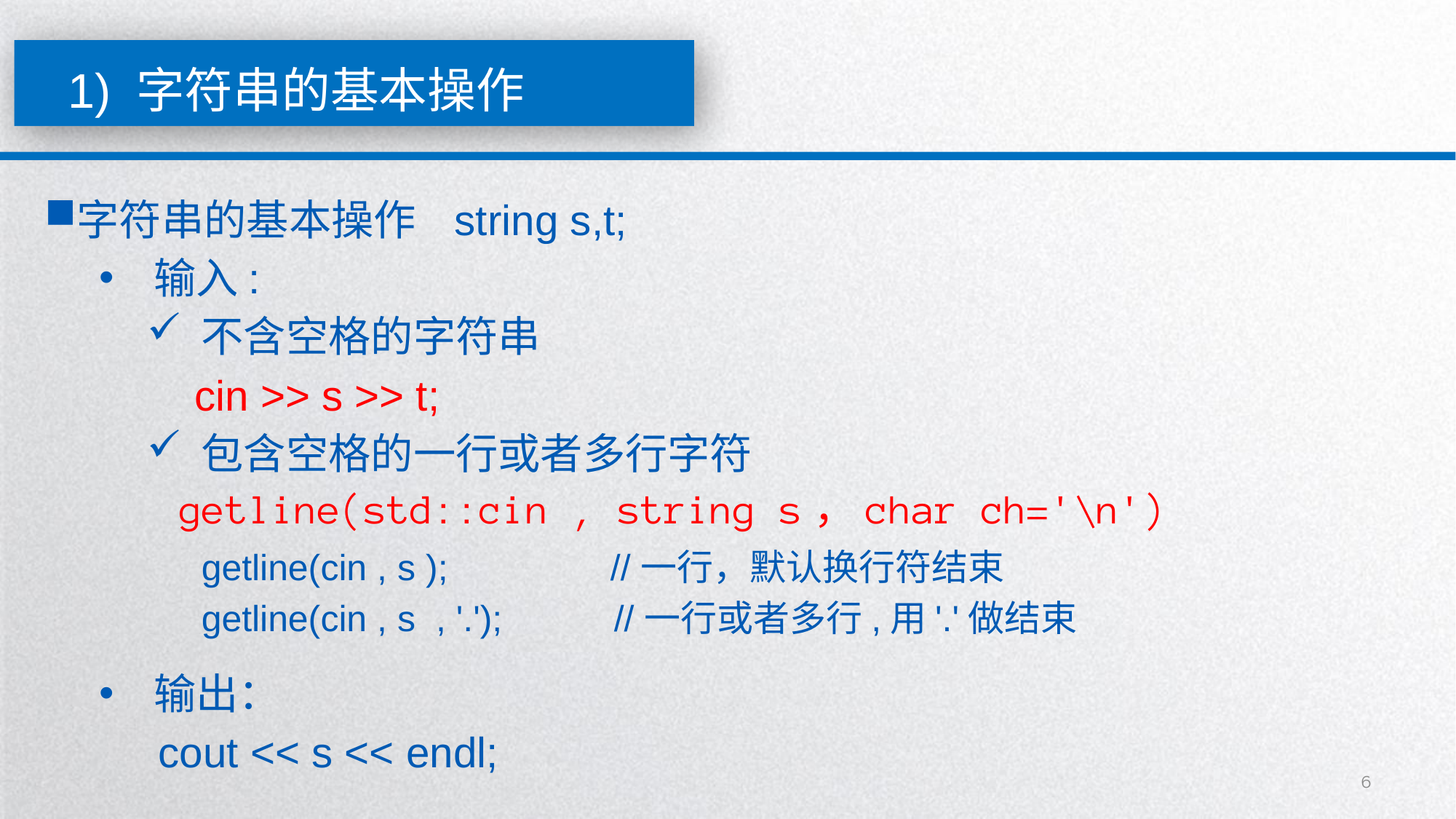

1) 字符串的基本操作
字符串的基本操作   string s,t;
输入:
不含空格的字符串
    cin >> s >> t;
包含空格的一行或者多行字符

getline(cin , s );                //一行，默认换行符结束
getline(cin , s  , '.');           //一行或者多行,用'.'做结束
输出：
     cout << s << endl;
getline(std::cin , string s，char ch='\n')
6